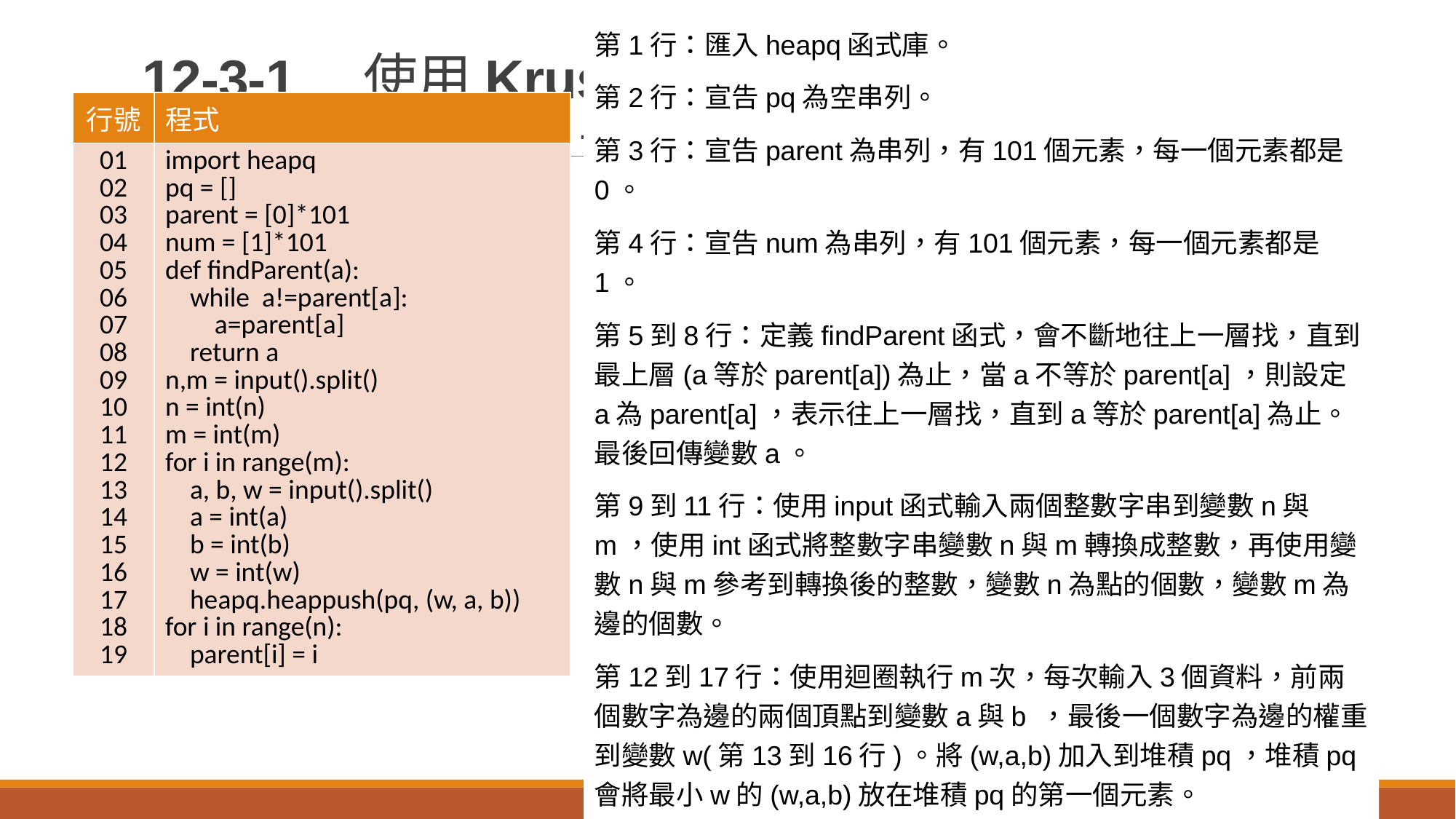

第1行：匯入heapq函式庫。
第2行：宣告pq為空串列。
第3行：宣告parent為串列，有101個元素，每一個元素都是0。
第4行：宣告num為串列，有101個元素，每一個元素都是1。
第5到8行：定義findParent函式，會不斷地往上一層找，直到最上層(a等於parent[a])為止，當a不等於parent[a]，則設定a為parent[a]，表示往上一層找，直到a等於parent[a]為止。最後回傳變數a。
第9到11行：使用input函式輸入兩個整數字串到變數n與m，使用int函式將整數字串變數n與m轉換成整數，再使用變數n與m參考到轉換後的整數，變數n為點的個數，變數m為邊的個數。
第12到17行：使用迴圈執行m次，每次輸入3個資料，前兩個數字為邊的兩個頂點到變數a與b ，最後一個數字為邊的權重到變數w(第13到16行)。將(w,a,b)加入到堆積pq，堆積pq會將最小w的(w,a,b)放在堆積pq的第一個元素。
第18到19行：使用迴圈變數i，由0到(n-1)，每次遞增1，設定parent[i]為i。
# 12-3-1　使用Kruskal演算法找出最小生成樹 (12-3-1-Kruskal最小生成樹.py)
| 行號 | 程式 |
| --- | --- |
| 01 02 03 04 05 06 07 08 09 10 11 12 13 14 15 16 17 18 19 | import heapq pq = [] parent = [0]\*101 num = [1]\*101 def findParent(a): while a!=parent[a]: a=parent[a] return a n,m = input().split() n = int(n) m = int(m) for i in range(m): a, b, w = input().split() a = int(a) b = int(b) w = int(w) heapq.heappush(pq, (w, a, b)) for i in range(n): parent[i] = i |
(1) 程式與解說